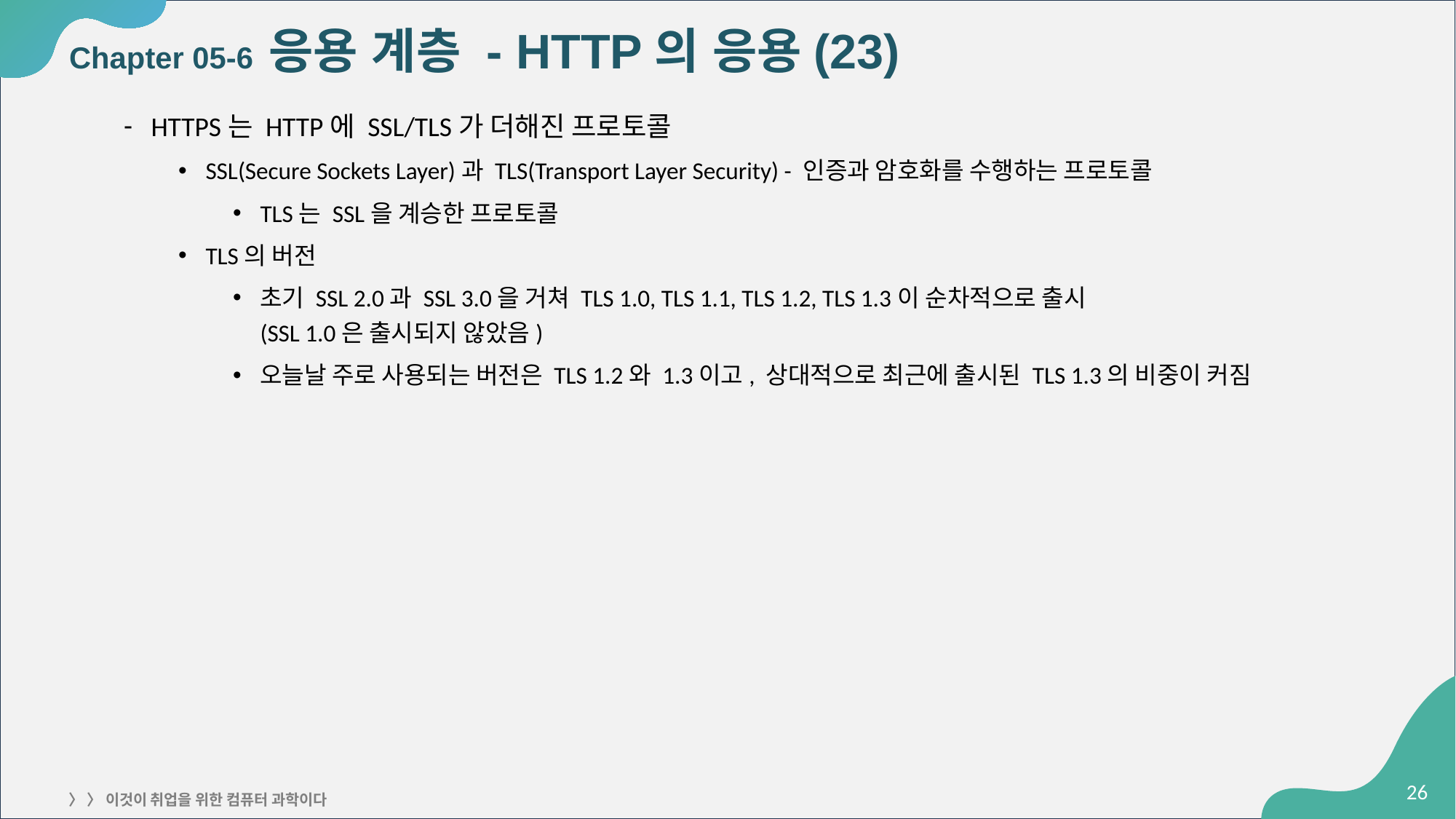

# Chapter 05-6 응용 계층 - HTTP의 응용(23)
HTTPS는 HTTP에 SSL/TLS가 더해진 프로토콜
SSL(Secure Sockets Layer)과 TLS(Transport Layer Security) - 인증과 암호화를 수행하는 프로토콜
TLS는 SSL을 계승한 프로토콜
TLS의 버전
초기 SSL 2.0과 SSL 3.0을 거쳐 TLS 1.0, TLS 1.1, TLS 1.2, TLS 1.3이 순차적으로 출시
(SSL 1.0은 출시되지 않았음)
오늘날 주로 사용되는 버전은 TLS 1.2와 1.3이고, 상대적으로 최근에 출시된 TLS 1.3의 비중이 커짐
26
〉 〉 이것이 취업을 위한 컴퓨터 과학이다